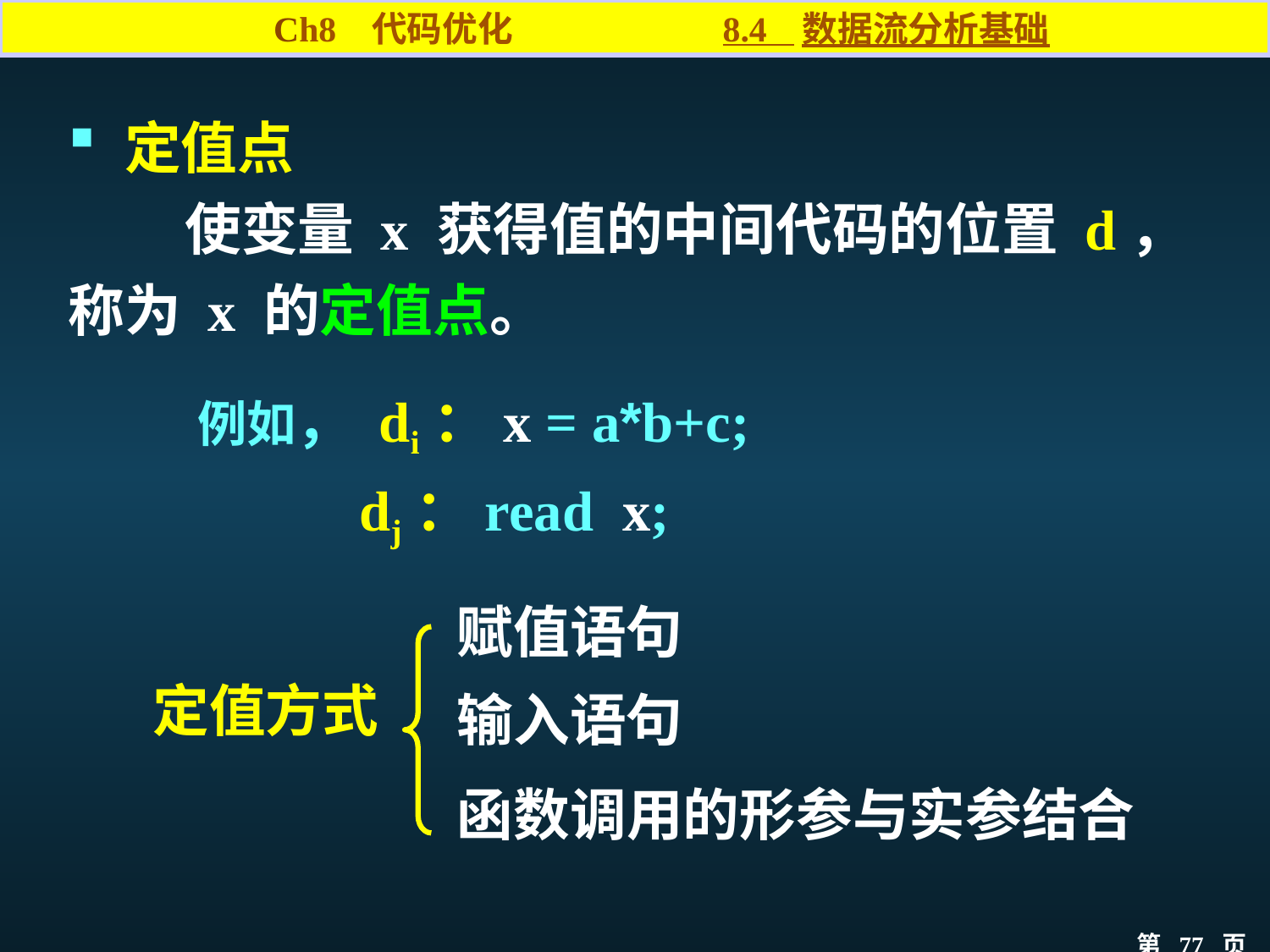

Ch8   代码优化                         8.4   数据流分析基础
 定值点
        使变量 x 获得值的中间代码的位置 d，称为 x 的定值点。
      例如， di：x = a*b+c;
                 dj：read  x;
赋值语句

定值方式
输入语句
函数调用的形参与实参结合